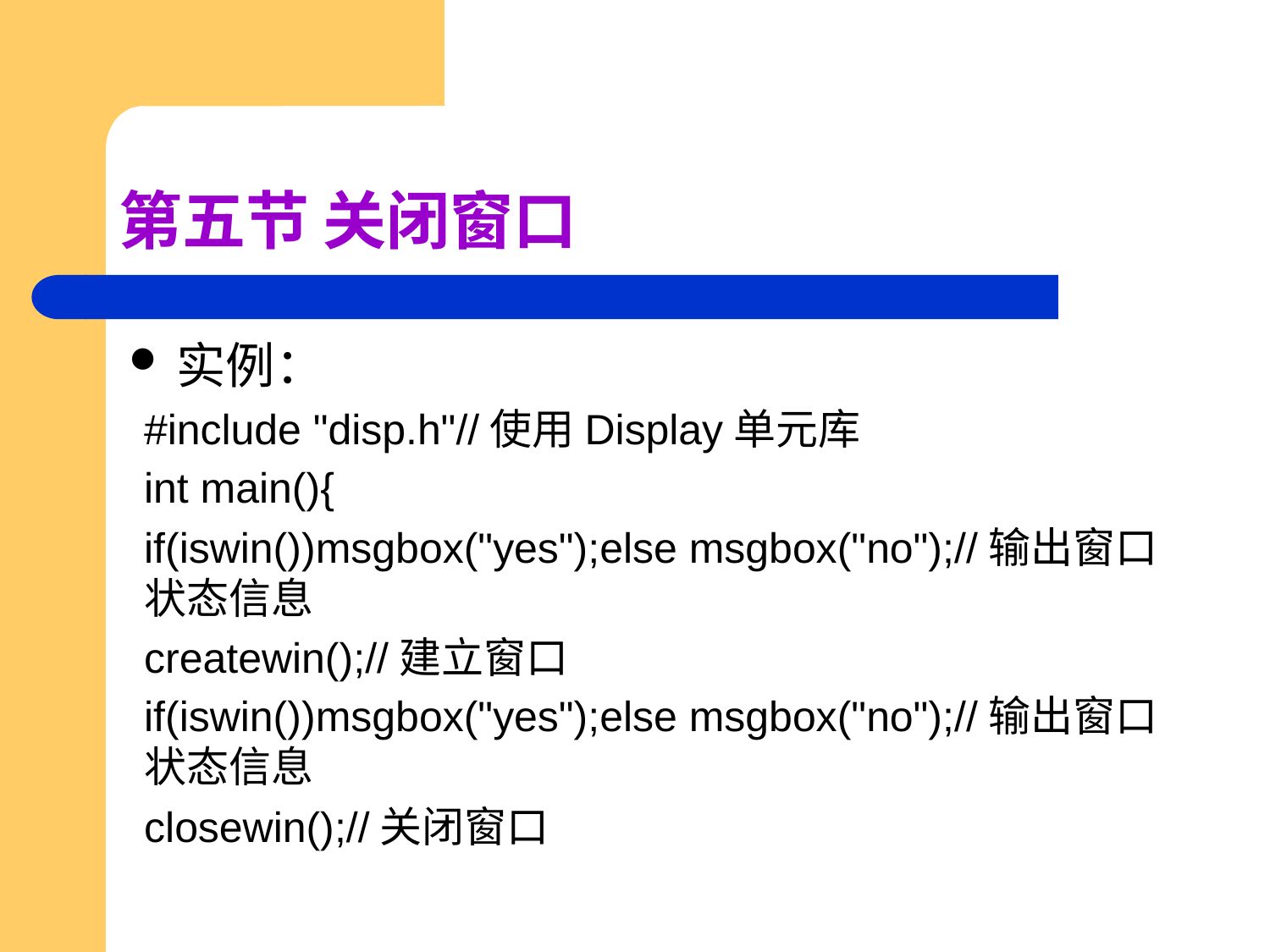

# 第五节 关闭窗口
实例：
#include "disp.h"//使用Display单元库
int main(){
if(iswin())msgbox("yes");else msgbox("no");//输出窗口状态信息
createwin();//建立窗口
if(iswin())msgbox("yes");else msgbox("no");//输出窗口状态信息
closewin();//关闭窗口